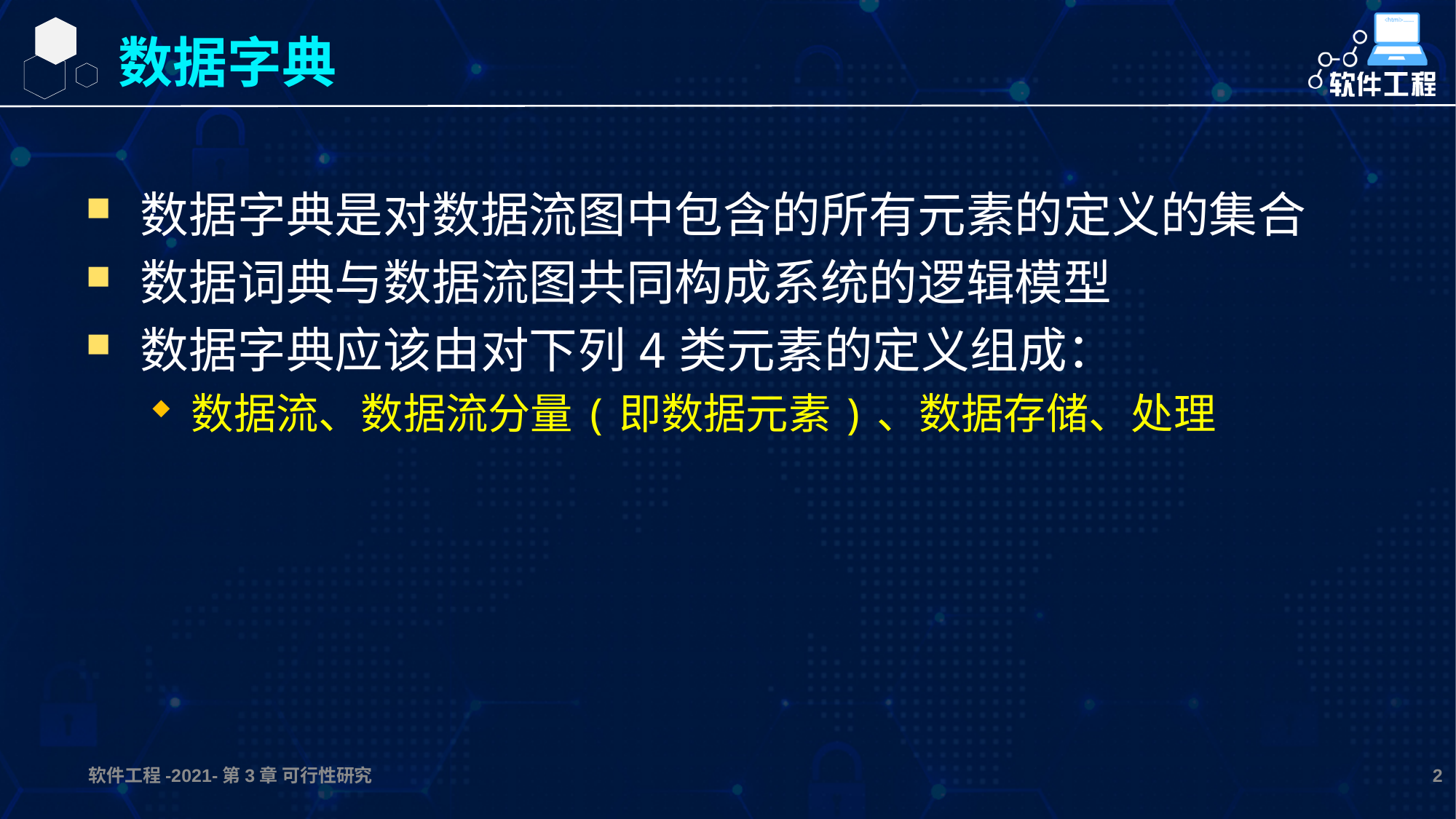

数据字典
数据字典是对数据流图中包含的所有元素的定义的集合
数据词典与数据流图共同构成系统的逻辑模型
数据字典应该由对下列4类元素的定义组成：
数据流、数据流分量(即数据元素)、数据存储、处理

软件工程-2021-第3章 可行性研究
2